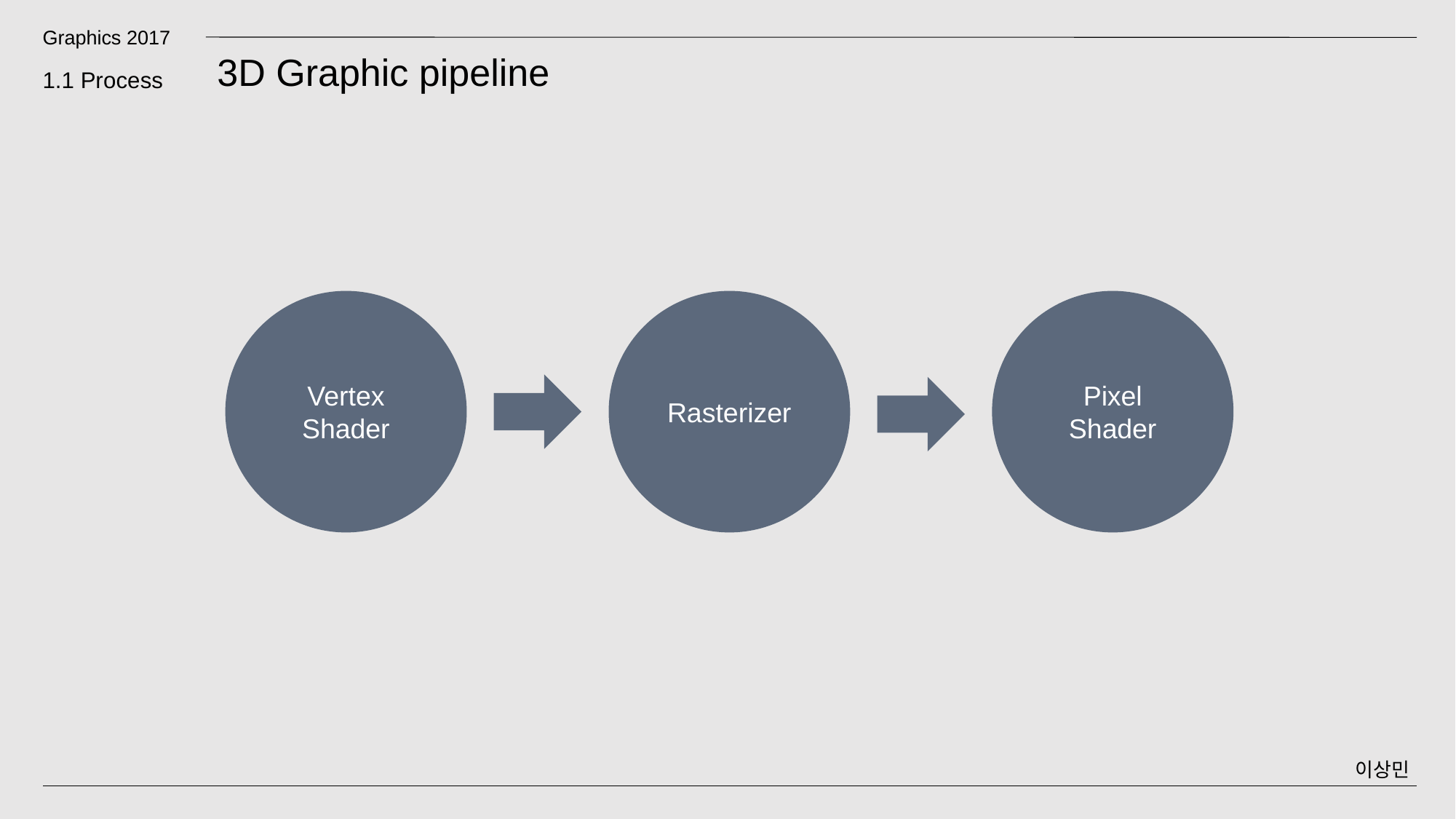

Graphics 2017
3D Graphic pipeline
1.1 Process
Pixel Shader
Vertex Shader
Rasterizer

이상민